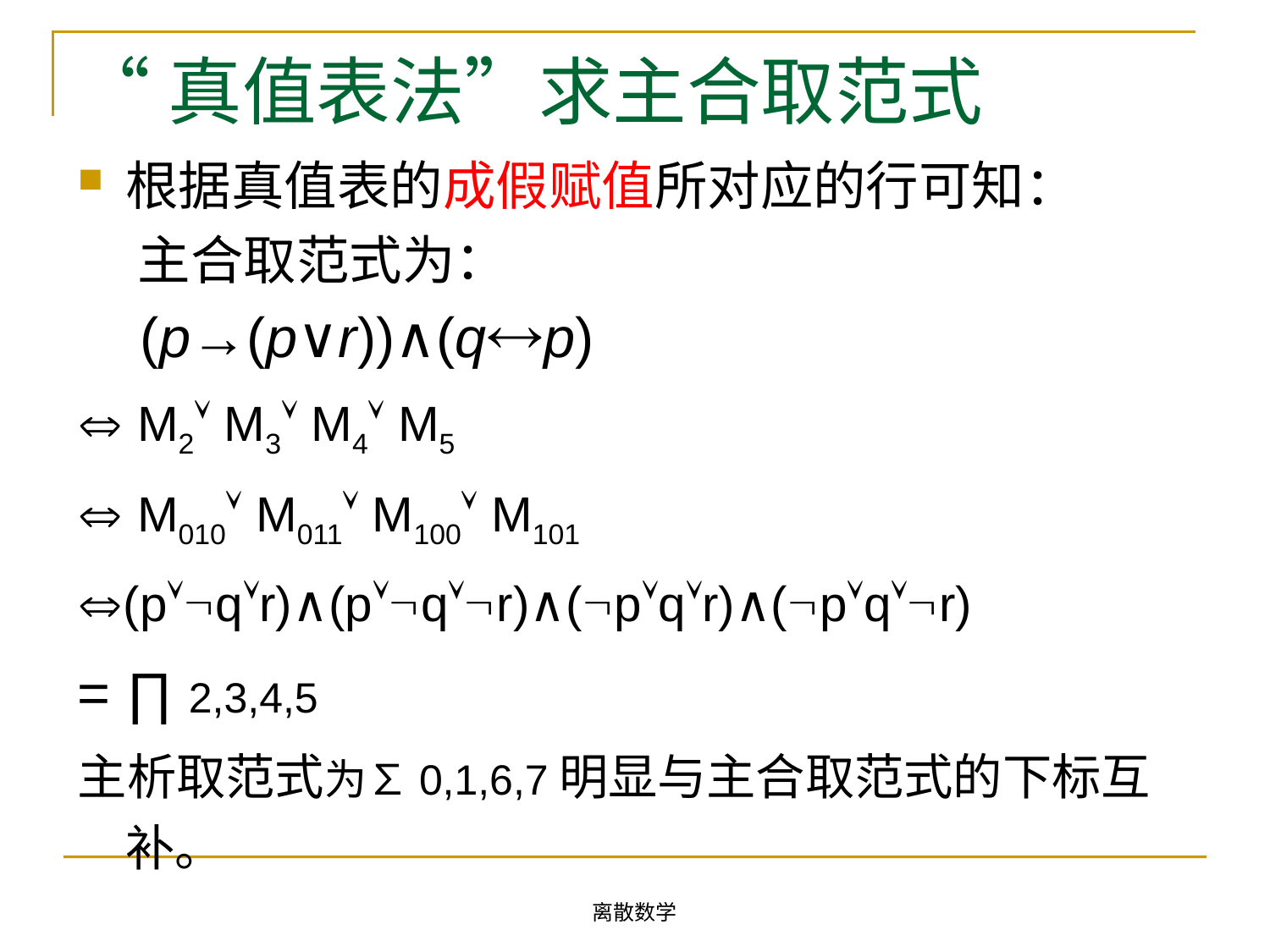

# “真值表法”求主合取范式
根据真值表的成假赋值所对应的行可知：
    主合取范式为：
    (p→(p∨r))∧(q↔p)
⇔ M2∨ M3∨ M4∨ M5
⇔ M010∨ M011∨ M100∨ M101
⇔(p∨¬q∨r)∧(p∨¬q∨¬r)∧(¬p∨q∨r)∧(¬p∨q∨¬r)
= ∏ 2,3,4,5
主析取范式为∑0,1,6,7明显与主合取范式的下标互补。

106
离散数学